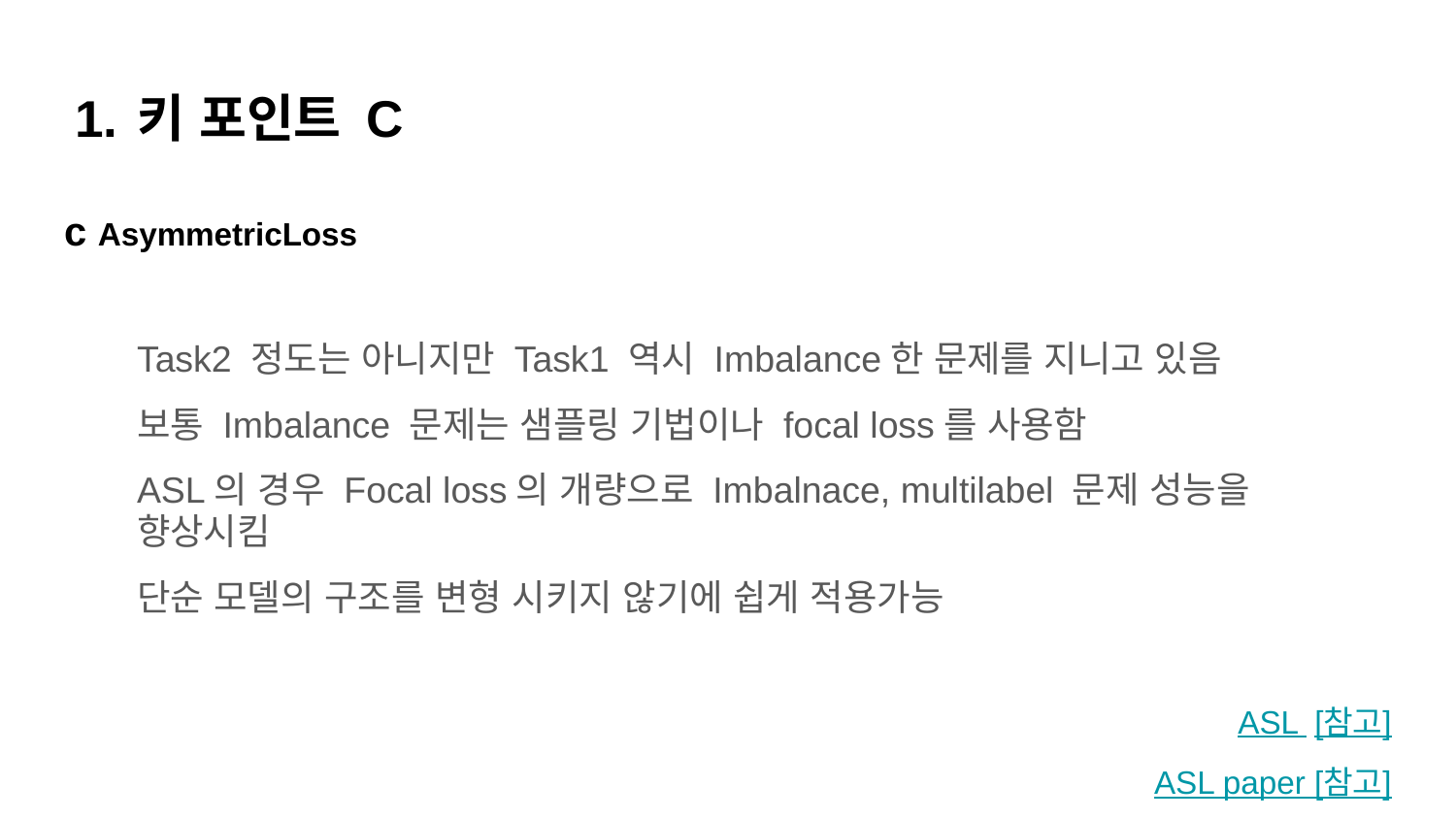

# 키 포인트 C
c AsymmetricLoss

Task2 정도는 아니지만 Task1 역시 Imbalance한 문제를 지니고 있음
보통 Imbalance 문제는 샘플링 기법이나 focal loss를 사용함
ASL의 경우 Focal loss의 개량으로 Imbalnace, multilabel 문제 성능을 향상시킴
단순 모델의 구조를 변형 시키지 않기에 쉽게 적용가능

ASL [참고]
ASL paper [참고]